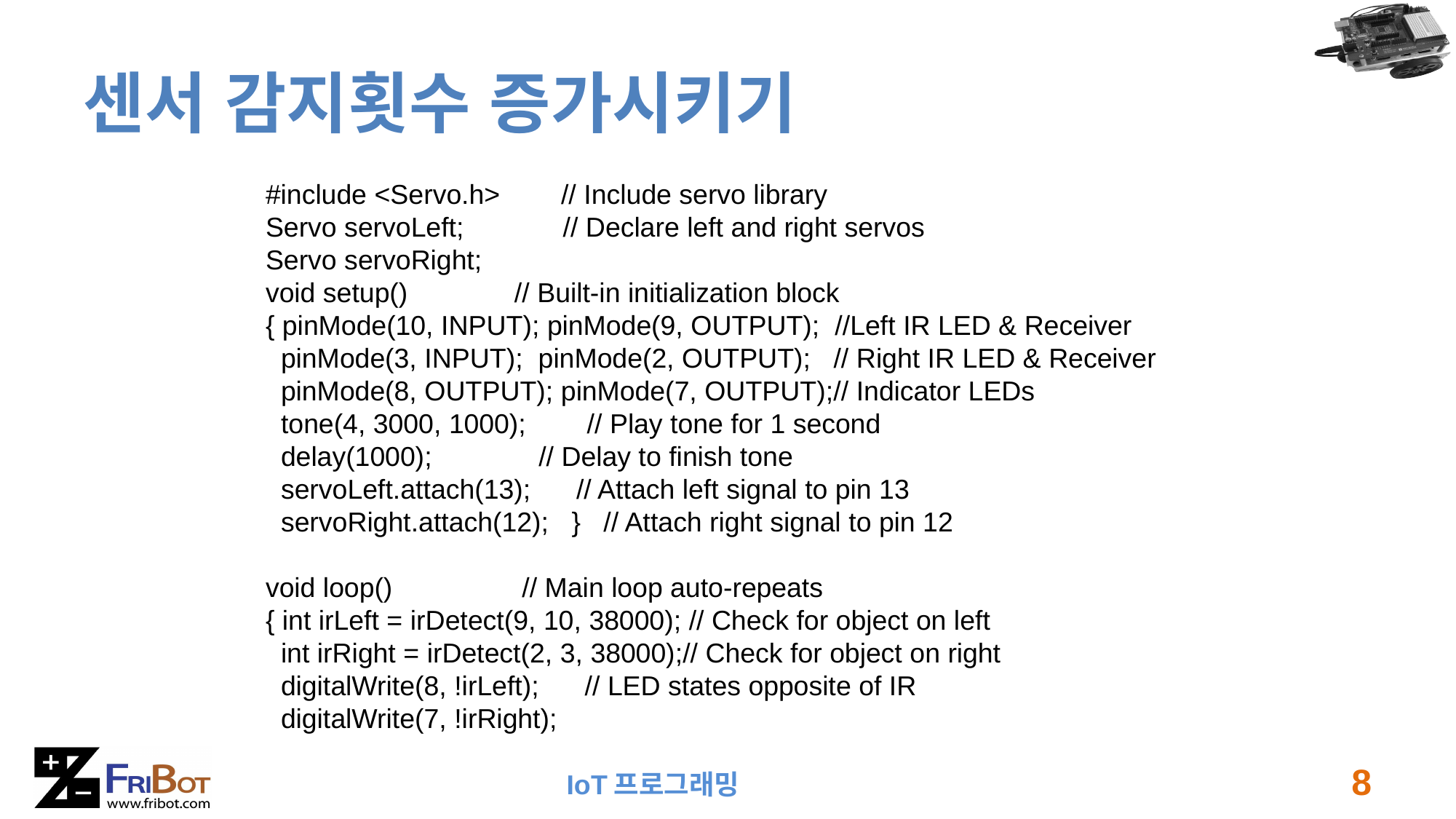

# 센서 감지횟수 증가시키기
#include <Servo.h>        // Include servo library
Servo servoLeft;             // Declare left and right servos
Servo servoRight;
void setup()              // Built-in initialization block
{ pinMode(10, INPUT); pinMode(9, OUTPUT);  //Left IR LED & Receiver
  pinMode(3, INPUT);  pinMode(2, OUTPUT);   // Right IR LED & Receiver
  pinMode(8, OUTPUT); pinMode(7, OUTPUT);// Indicator LEDs
  tone(4, 3000, 1000);        // Play tone for 1 second
  delay(1000);              // Delay to finish tone
  servoLeft.attach(13);      // Attach left signal to pin 13
  servoRight.attach(12);   }   // Attach right signal to pin 12

void loop()                 // Main loop auto-repeats
{ int irLeft = irDetect(9, 10, 38000); // Check for object on left
  int irRight = irDetect(2, 3, 38000);// Check for object on right
  digitalWrite(8, !irLeft);      // LED states opposite of IR
  digitalWrite(7, !irRight);
8